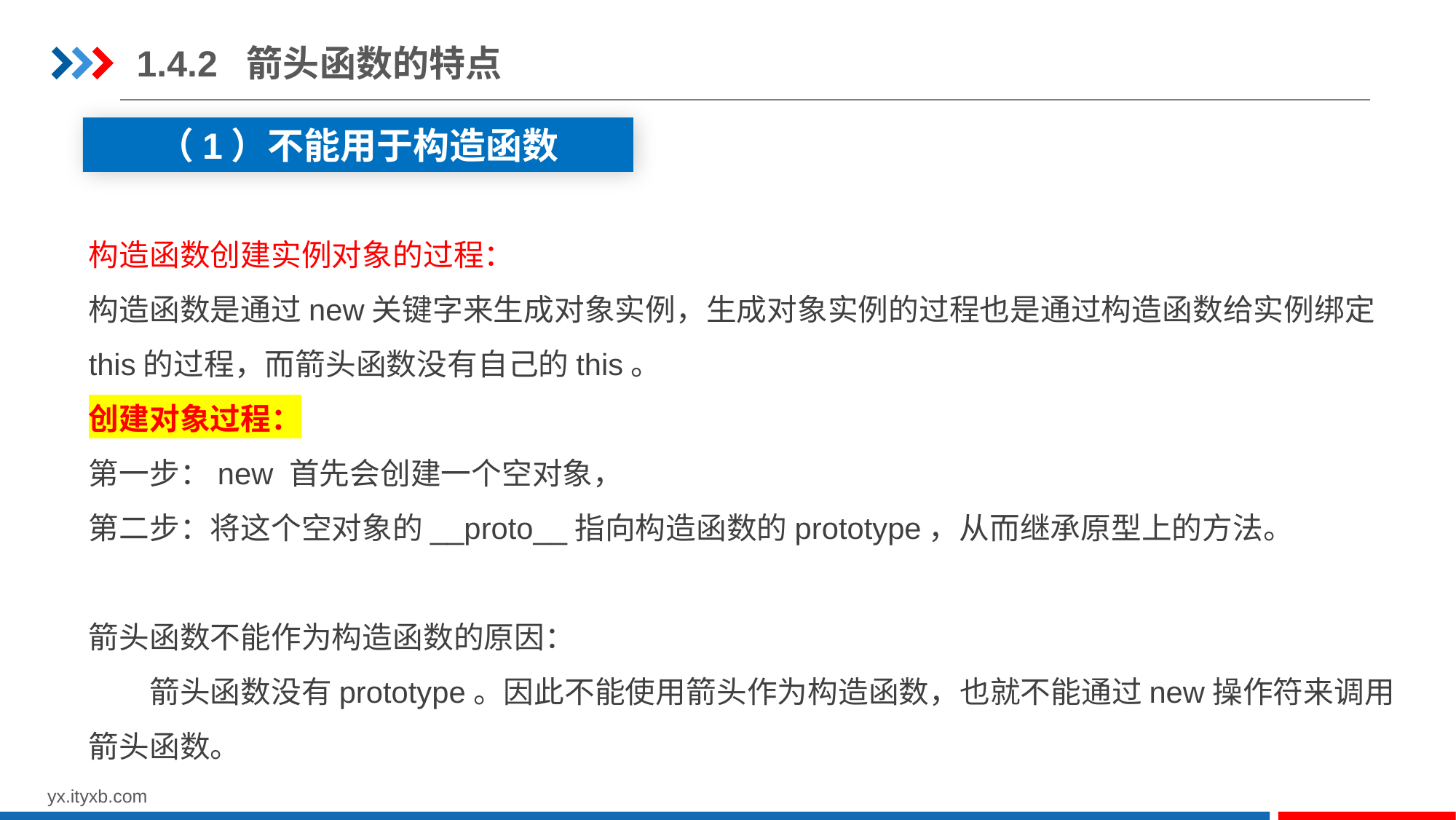

1.4.2  箭头函数的特点
（1）不能用于构造函数
构造函数创建实例对象的过程：
构造函数是通过new关键字来生成对象实例，生成对象实例的过程也是通过构造函数给实例绑定
this的过程，而箭头函数没有自己的this。
创建对象过程：
第一步：new 首先会创建一个空对象，
第二步：将这个空对象的__proto__指向构造函数的prototype，从而继承原型上的方法。

箭头函数不能作为构造函数的原因：
　　箭头函数没有prototype。因此不能使用箭头作为构造函数，也就不能通过new操作符来调用
箭头函数。